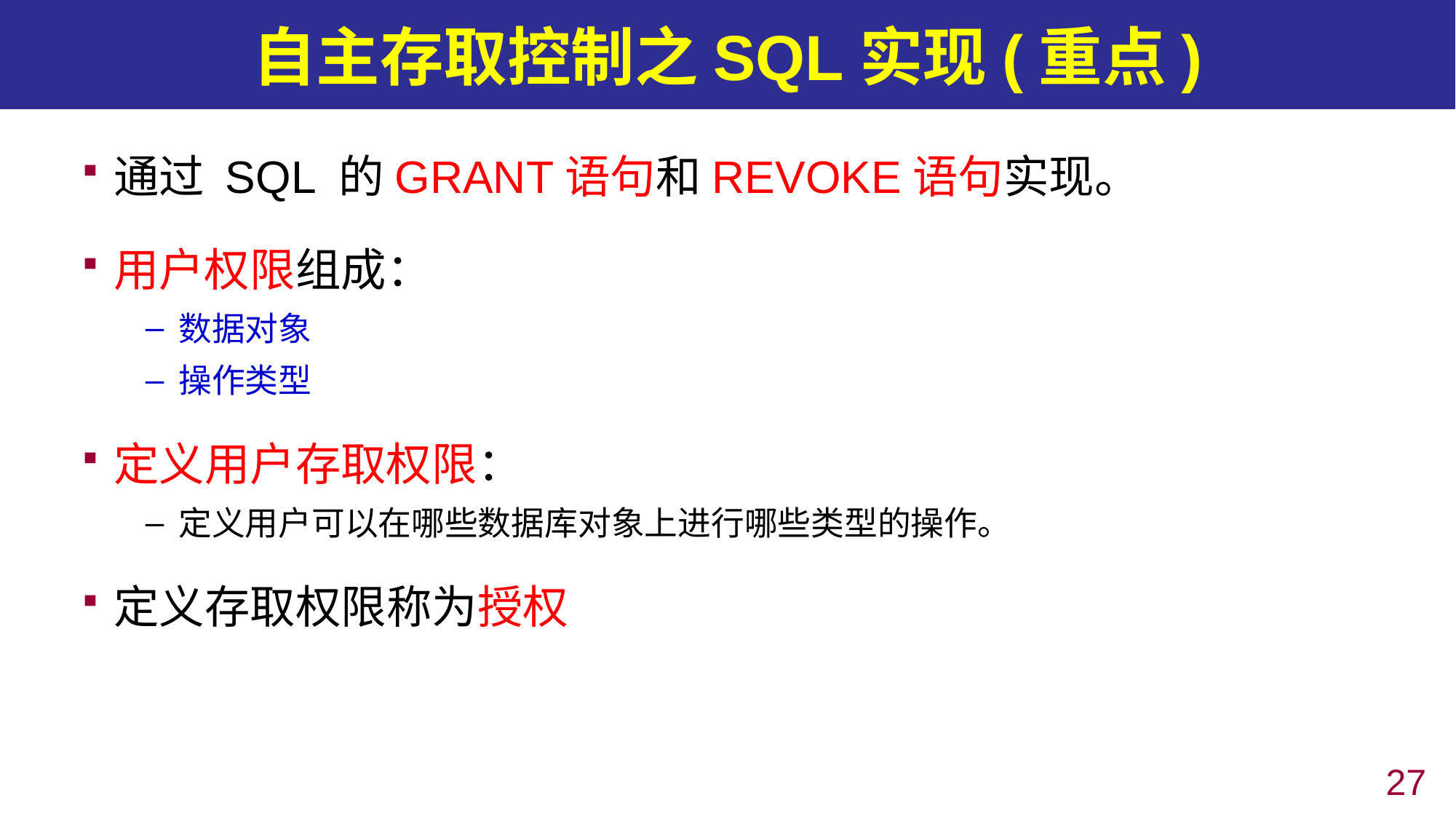

# 自主存取控制之SQL实现(重点)
通过 SQL 的GRANT语句和REVOKE语句实现。

用户权限组成：
数据对象
操作类型

定义用户存取权限：
定义用户可以在哪些数据库对象上进行哪些类型的操作。

定义存取权限称为授权
27